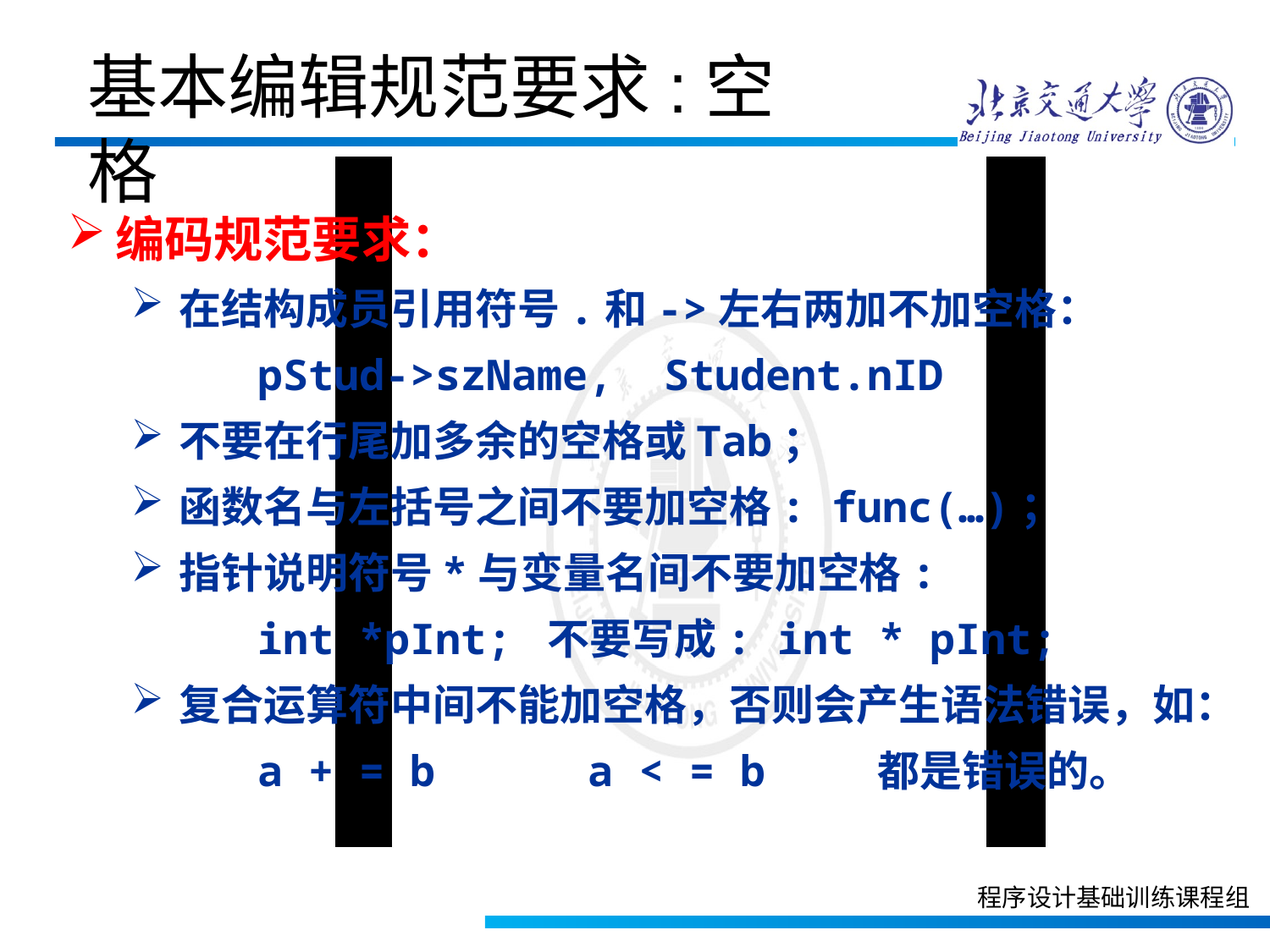

基本编辑规范要求:空格
编码规范要求：
在结构成员引用符号.和->左右两加不加空格：
pStud->szName,  Student.nID
不要在行尾加多余的空格或Tab；
函数名与左括号之间不要加空格: func(…)；
指针说明符号*与变量名间不要加空格:
int *pInt; 不要写成: int * pInt;
复合运算符中间不能加空格，否则会产生语法错误，如：
a + = b      a < = b    都是错误的。
程序设计基础训练课程组